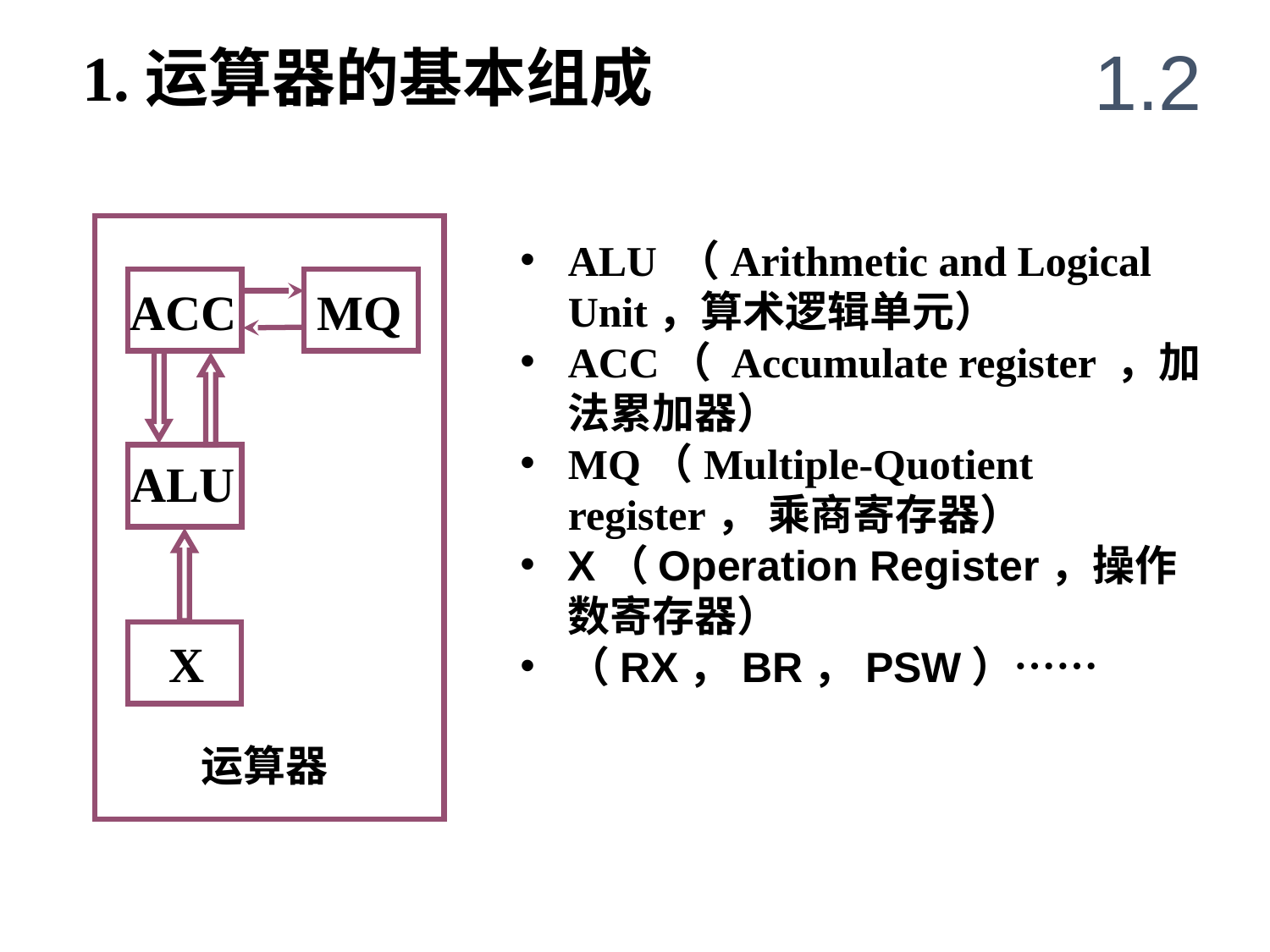

1.2
1.运算器的基本组成

ACC
MQ

ALU

X
运算器
ALU （Arithmetic and Logical Unit，算术逻辑单元）
ACC（ Accumulate register ，加法累加器）
MQ（Multiple-Quotient register， 乘商寄存器）
X（Operation Register，操作数寄存器）
（RX，BR，PSW）……